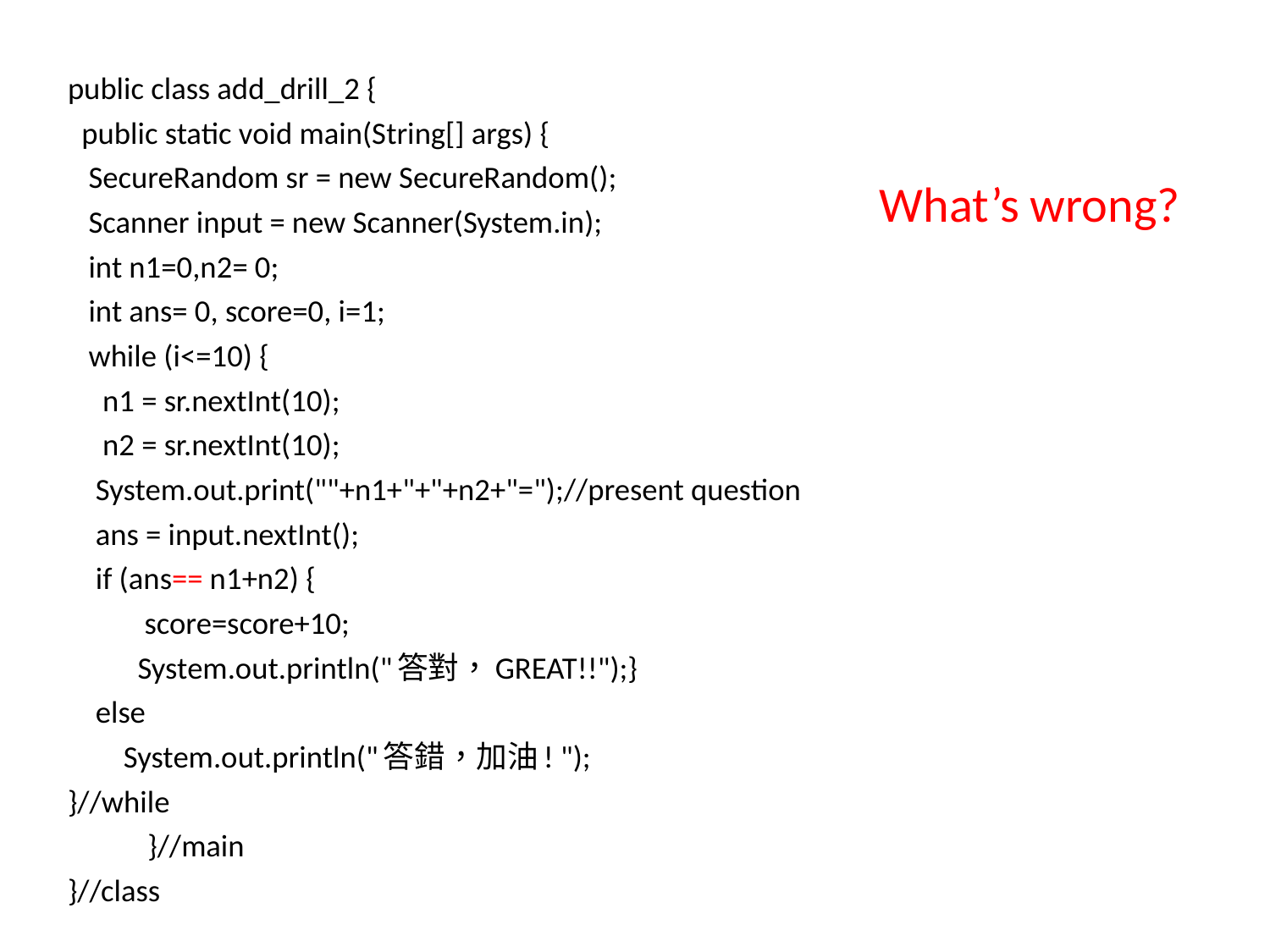

public class add_drill_2 {
  public static void main(String[] args) {
   SecureRandom sr = new SecureRandom();
   Scanner input = new Scanner(System.in);
   int n1=0,n2= 0;
   int ans= 0, score=0, i=1;
   while (i<=10) {
     n1 = sr.nextInt(10);
     n2 = sr.nextInt(10);
    System.out.print(""+n1+"+"+n2+"=");//present question
    ans = input.nextInt();
    if (ans== n1+n2) {
           score=score+10;
          System.out.println("答對，GREAT!!");}
    else
        System.out.println("答錯，加油! ");
}//while
	}//main
}//class
What’s wrong?